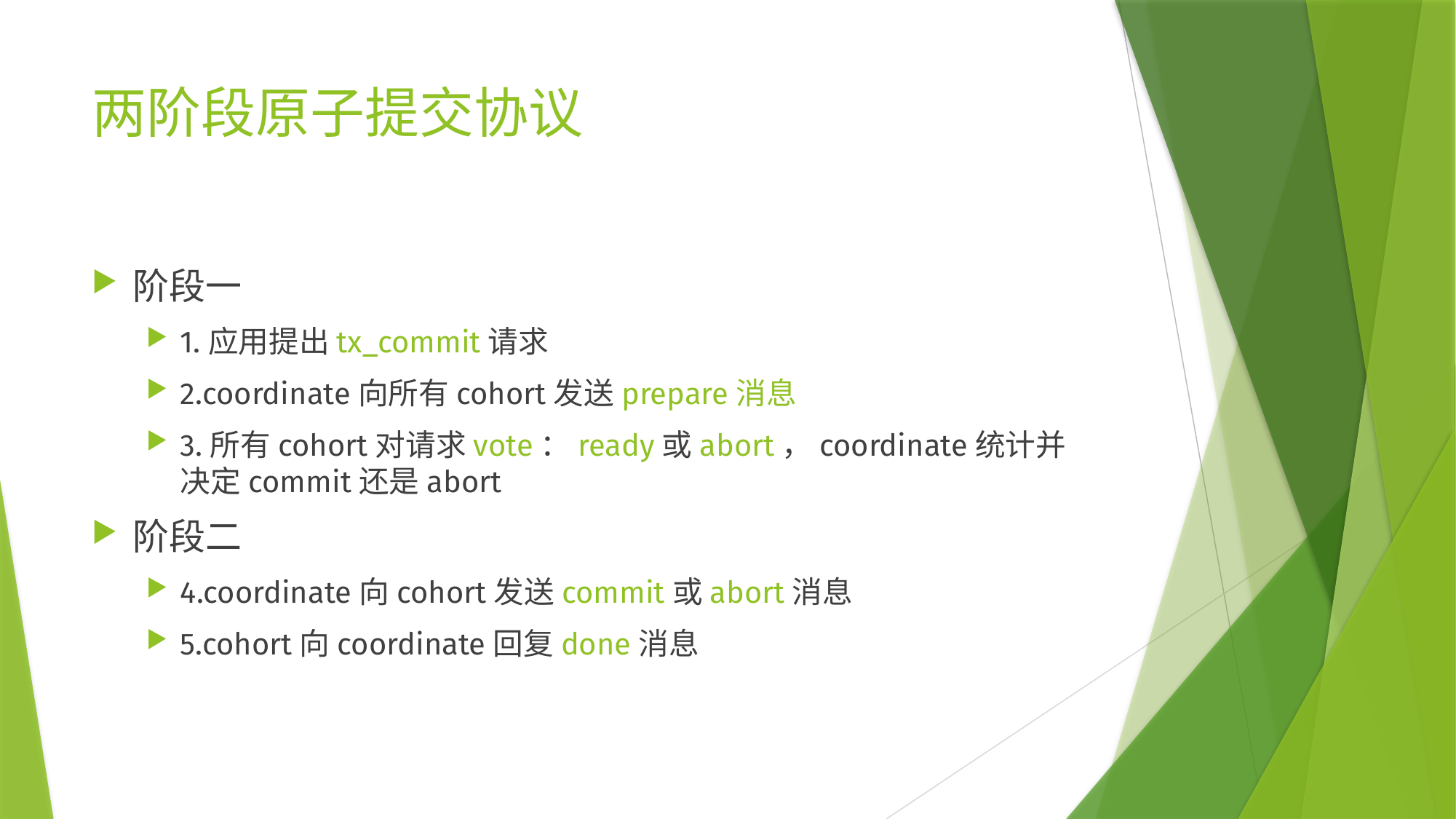

# 两阶段原子提交协议
阶段一
1.应用提出tx_commit请求
2.coordinate向所有cohort发送prepare消息
3.所有cohort对请求vote：ready或abort，coordinate统计并决定commit还是abort
阶段二
4.coordinate向cohort发送commit或abort消息
5.cohort向coordinate回复done消息